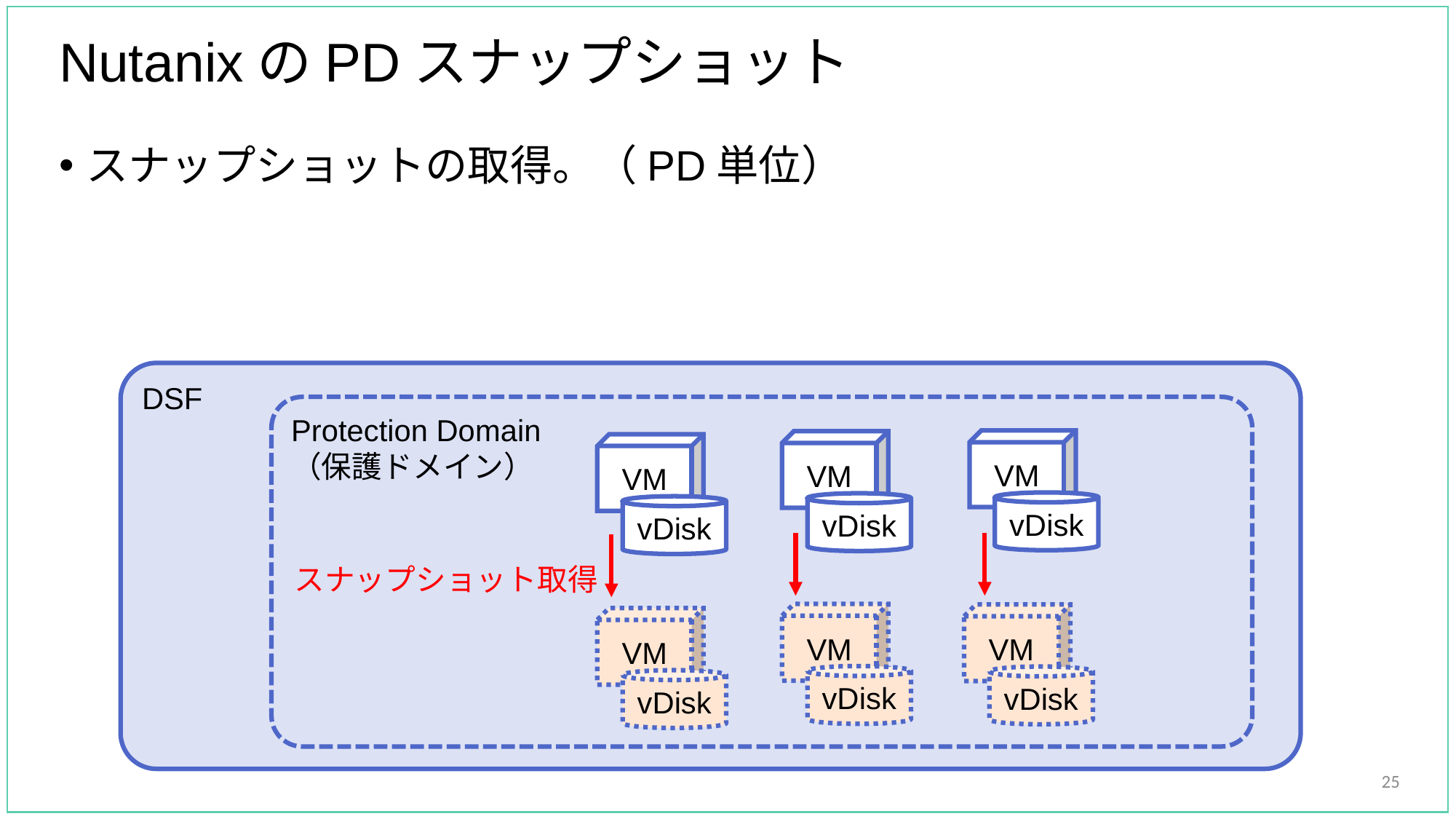

# NutanixのPDスナップショット
スナップショットの取得。（PD単位）
DSF
Protection Domain
（保護ドメイン）
VM
VM
VM
vDisk
vDisk
vDisk
スナップショット取得
VM
VM
VM
vDisk
vDisk
vDisk
25